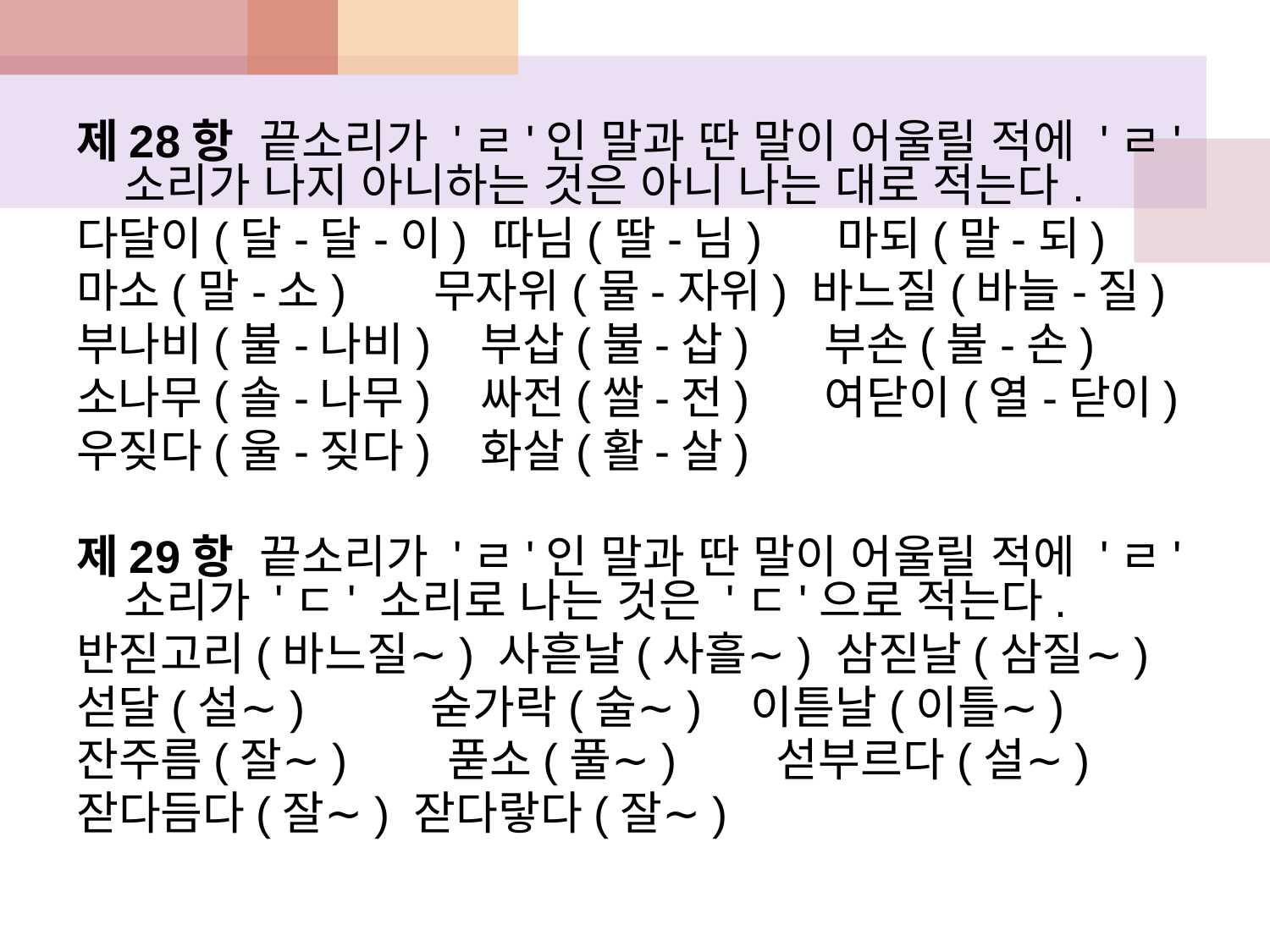

제28항  끝소리가 'ㄹ'인 말과 딴 말이 어울릴 적에 'ㄹ' 소리가 나지 아니하는 것은 아니 나는 대로 적는다.
다달이(달-달-이) 따님(딸-님)     마되(말-되)
마소(말-소)      무자위(물-자위) 바느질(바늘-질)
부나비(불-나비)   부삽(불-삽)     부손(불-손)
소나무(솔-나무)   싸전(쌀-전)     여닫이(열-닫이)
우짖다(울-짖다)   화살(활-살)

제29항  끝소리가 'ㄹ'인 말과 딴 말이 어울릴 적에 'ㄹ' 소리가 'ㄷ' 소리로 나는 것은 'ㄷ'으로 적는다.
반짇고리(바느질∼) 사흗날(사흘∼) 삼짇날(삼질∼)
섣달(설∼)         숟가락(술∼)   이튿날(이틀∼)
잔주름(잘∼)       푿소(풀∼)       섣부르다(설∼)
잗다듬다(잘∼) 잗다랗다(잘∼)